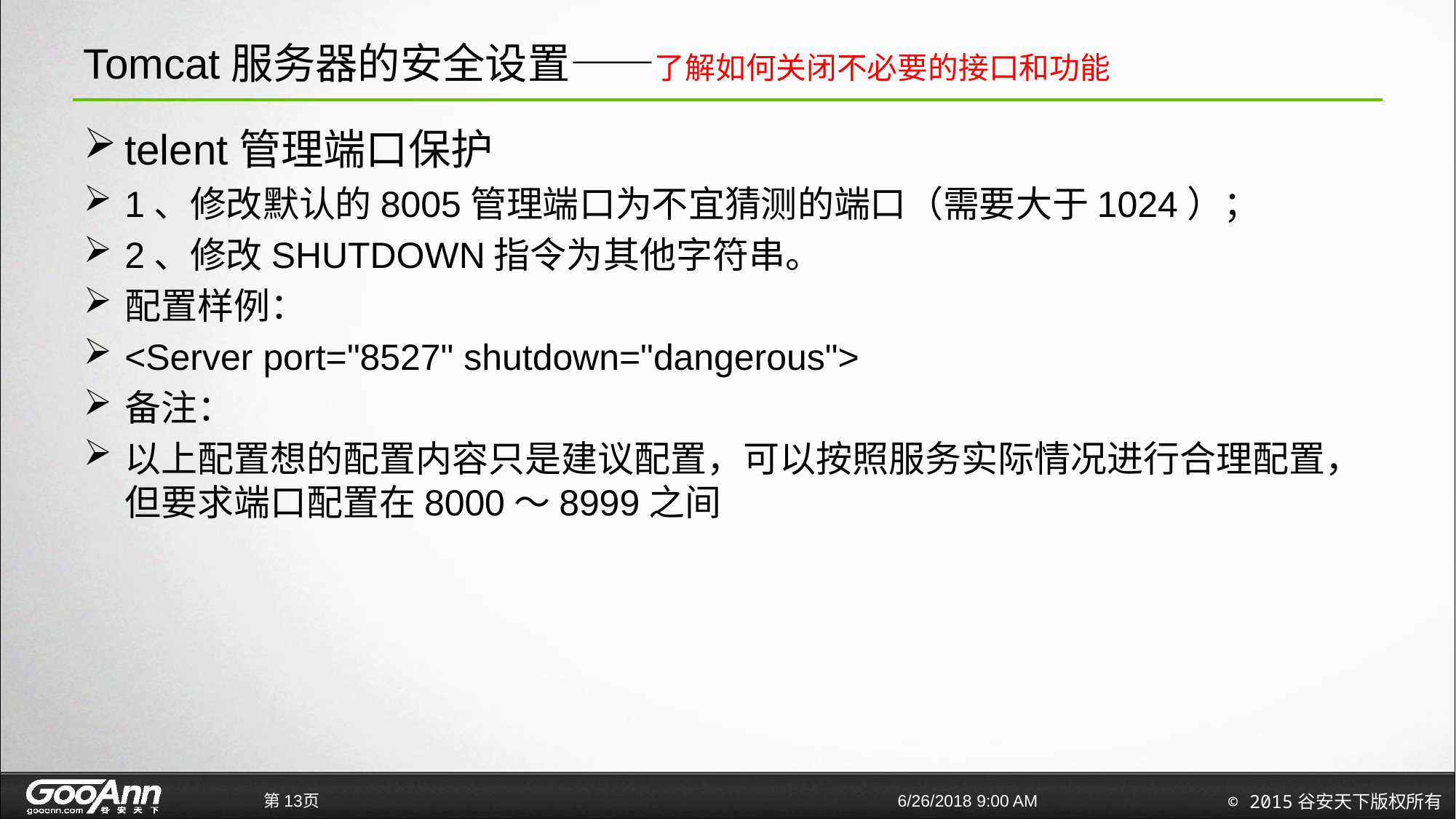

# Tomcat服务器的安全设置——了解如何关闭不必要的接口和功能
telent管理端口保护
1、修改默认的8005管理端口为不宜猜测的端口（需要大于1024）；
2、修改SHUTDOWN指令为其他字符串。
配置样例：
<Server port="8527" shutdown="dangerous">
备注：
以上配置想的配置内容只是建议配置，可以按照服务实际情况进行合理配置，但要求端口配置在8000～8999之间